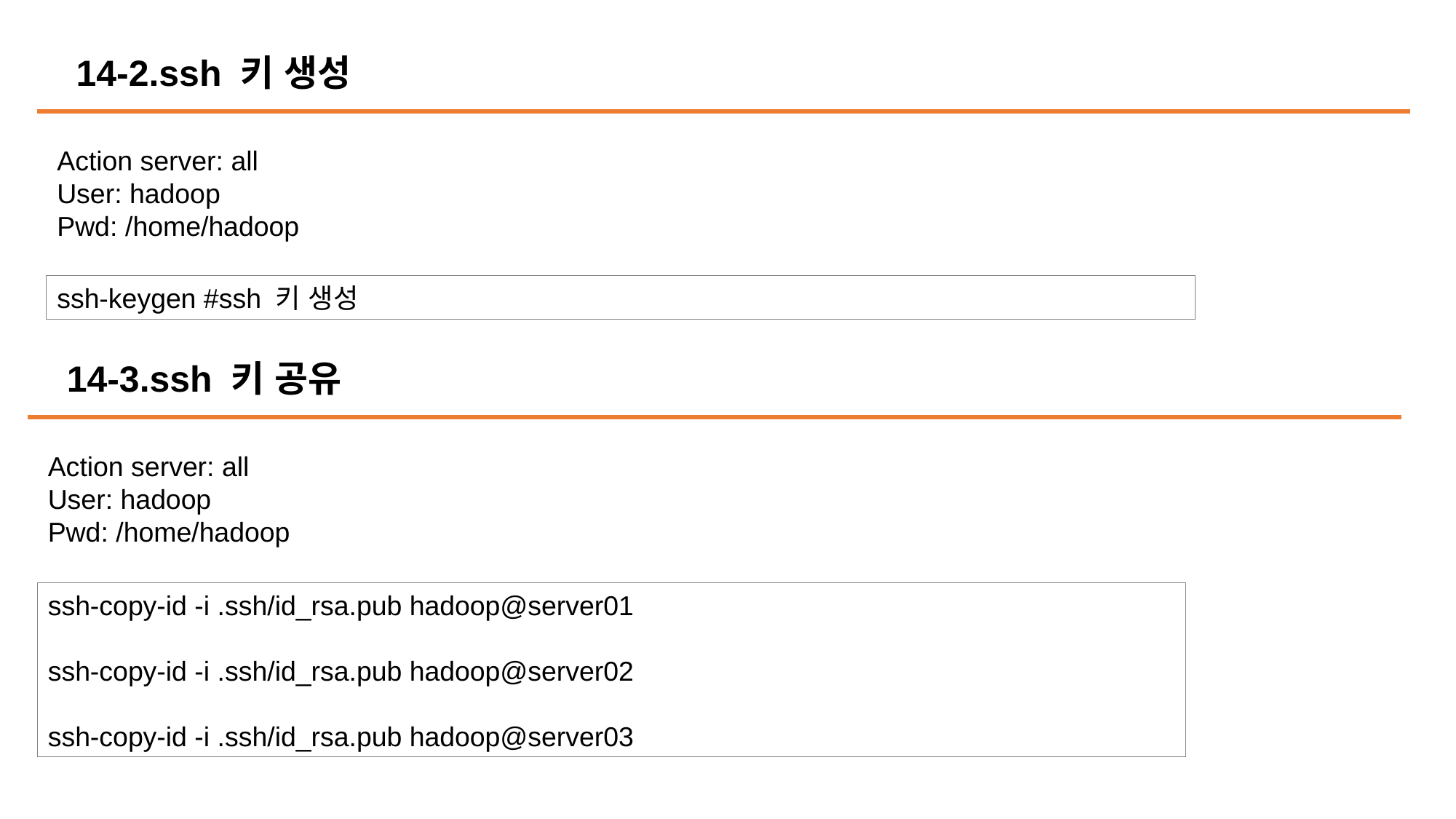

14-2.ssh 키 생성
Action server: all
User: hadoop
Pwd: /home/hadoop
ssh-keygen #ssh 키 생성
14-3.ssh 키 공유
Action server: all
User: hadoop
Pwd: /home/hadoop
ssh-copy-id -i .ssh/id_rsa.pub hadoop@server01

ssh-copy-id -i .ssh/id_rsa.pub hadoop@server02

ssh-copy-id -i .ssh/id_rsa.pub hadoop@server03